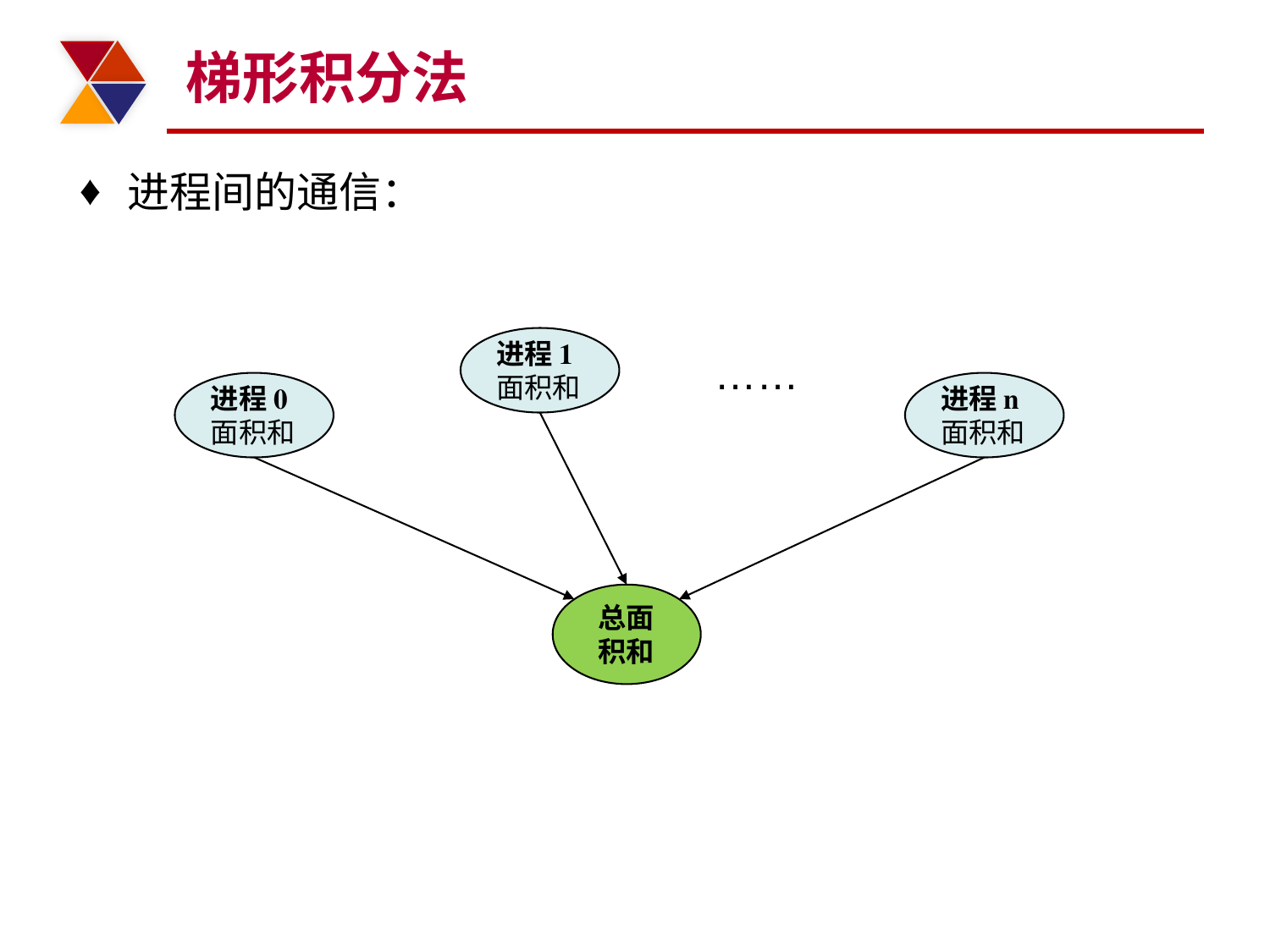

# 梯形积分法
进程间的通信：
进程1
面积和
……
进程0
面积和
进程n面积和
总面积和